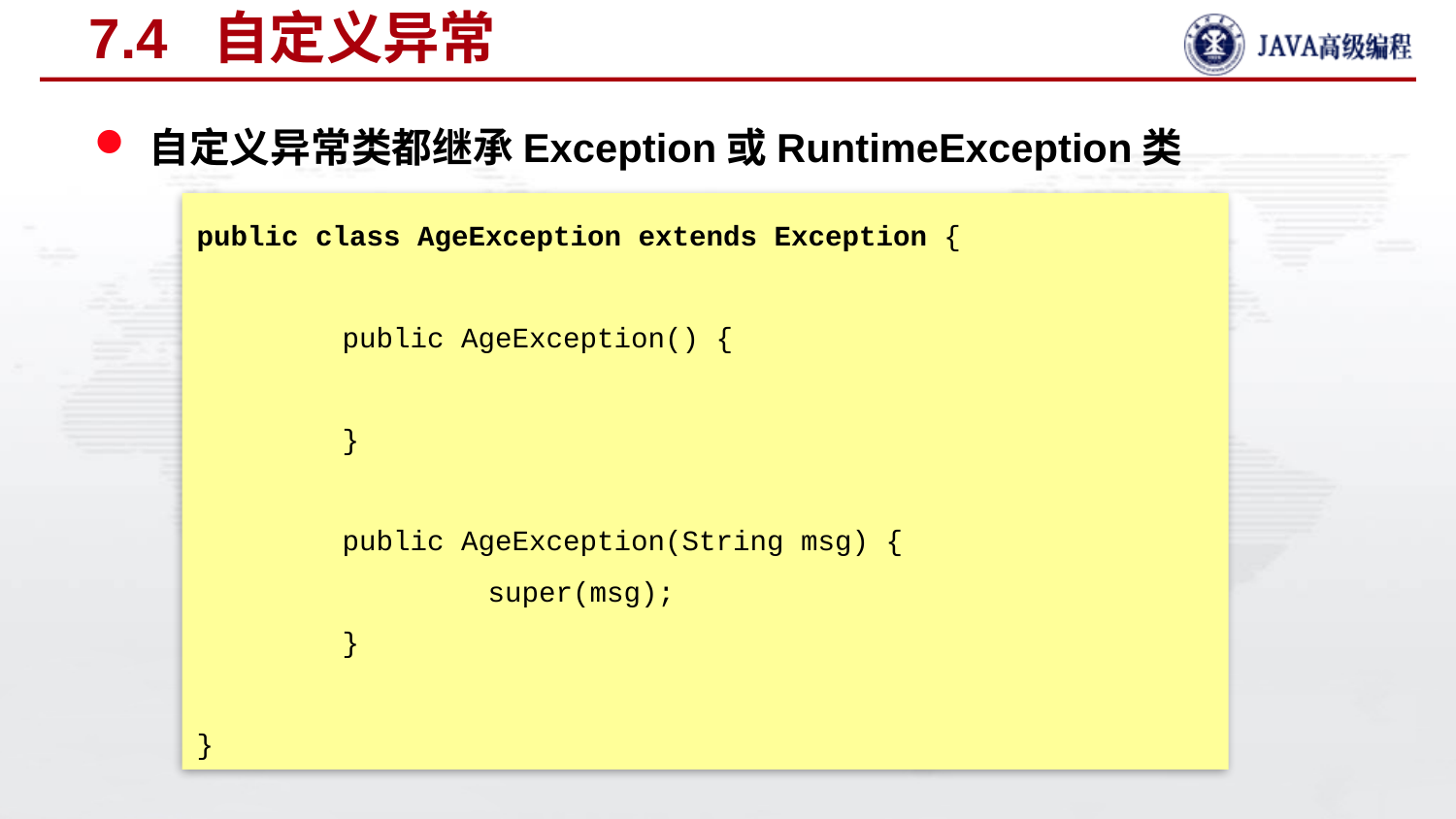

# 7.4  自定义异常
自定义异常类都继承Exception或RuntimeException类

public class AgeException extends Exception {

	public AgeException() {

	}

	public AgeException(String msg) {
		super(msg);
	}

}